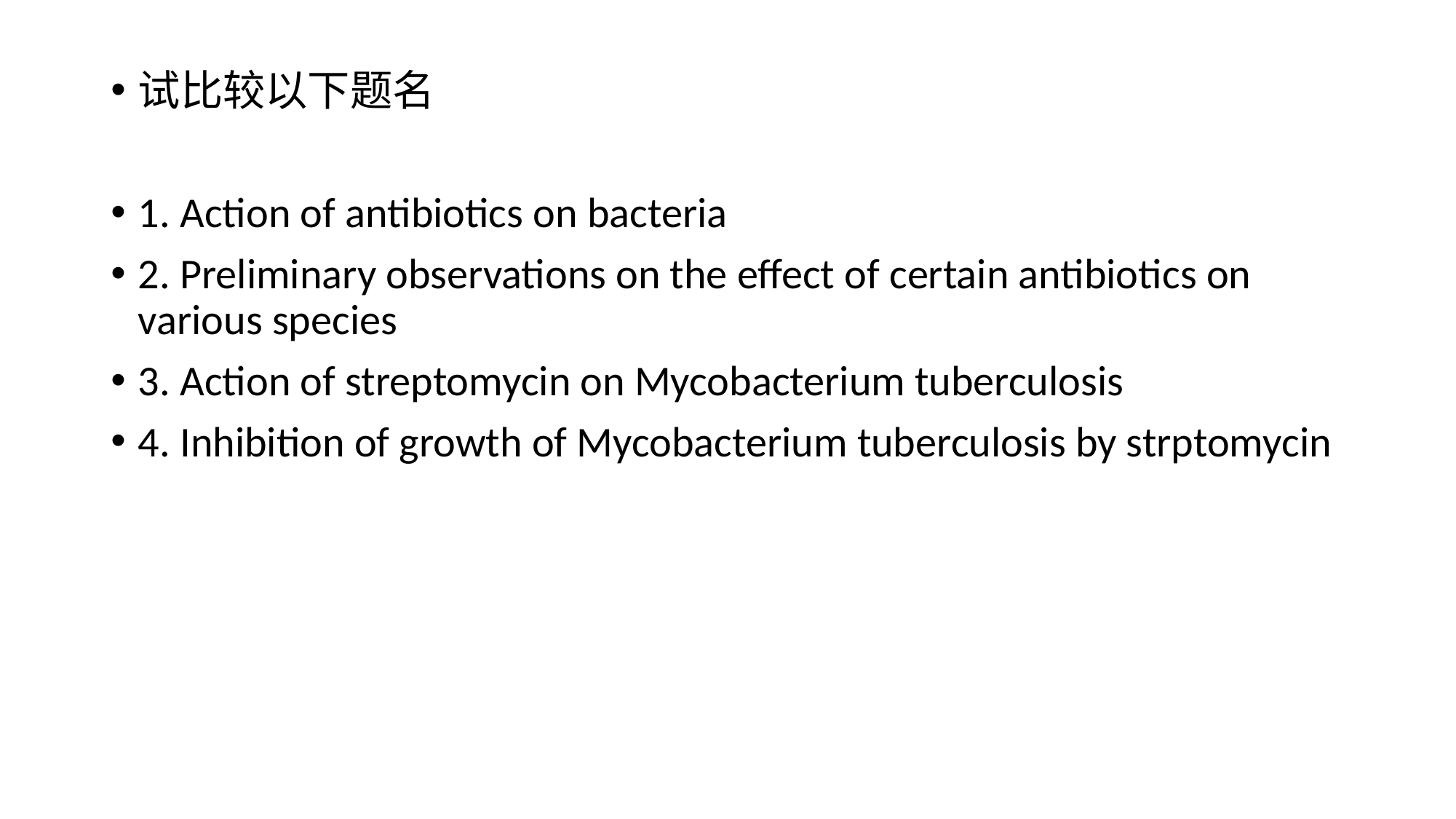

试比较以下题名

1. Action of antibiotics on bacteria
2. Preliminary observations on the effect of certain antibiotics on various species
3. Action of streptomycin on Mycobacterium tuberculosis
4. Inhibition of growth of Mycobacterium tuberculosis by strptomycin